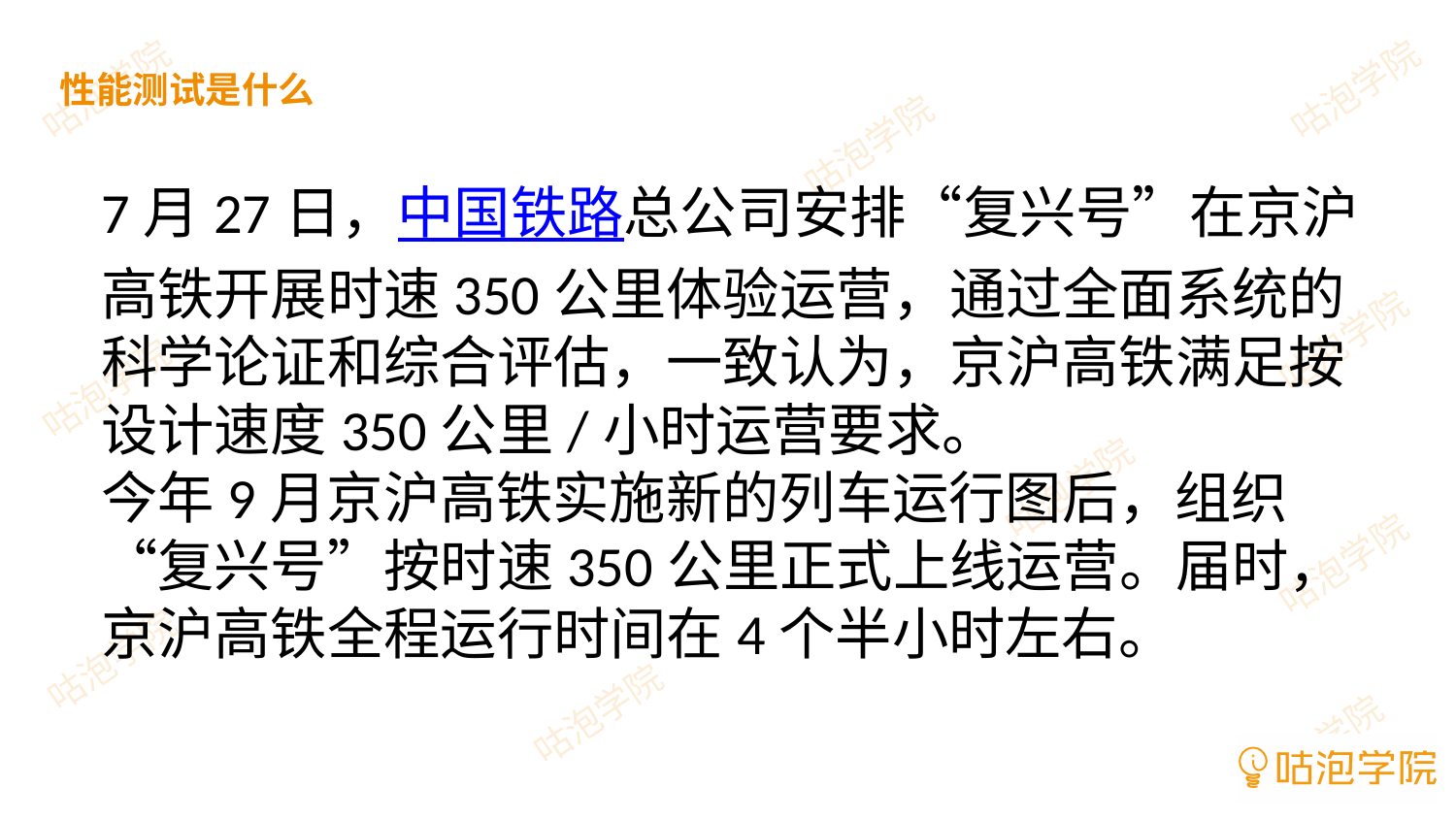

性能测试是什么

7月27日，中国铁路总公司安排“复兴号”在京沪高铁开展时速350公里体验运营，通过全面系统的科学论证和综合评估，一致认为，京沪高铁满足按设计速度350公里/小时运营要求。
今年9月京沪高铁实施新的列车运行图后，组织“复兴号”按时速350公里正式上线运营。届时，京沪高铁全程运行时间在4个半小时左右。